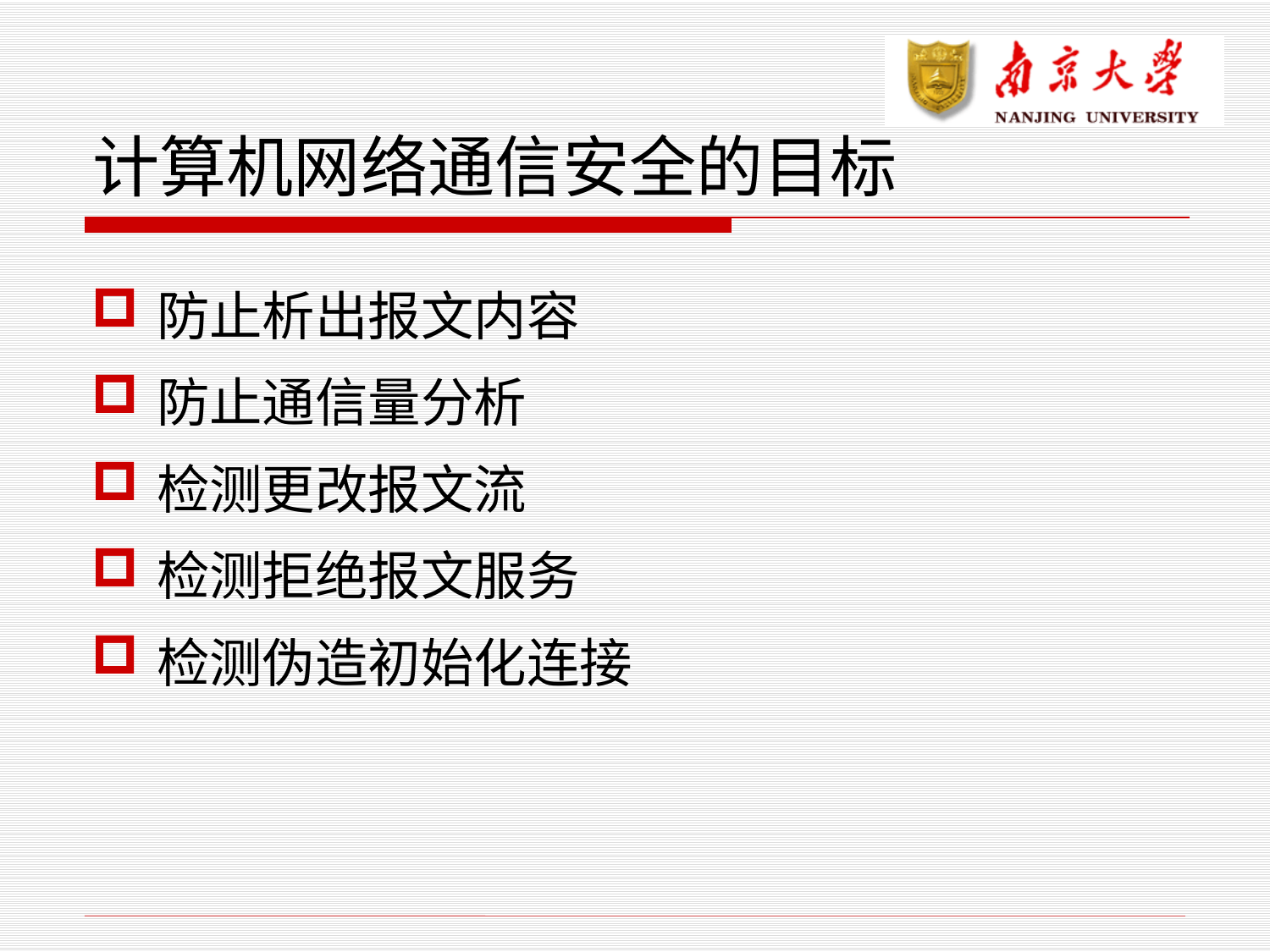

# 计算机网络通信安全的目标
防止析出报文内容
防止通信量分析
检测更改报文流
检测拒绝报文服务
检测伪造初始化连接